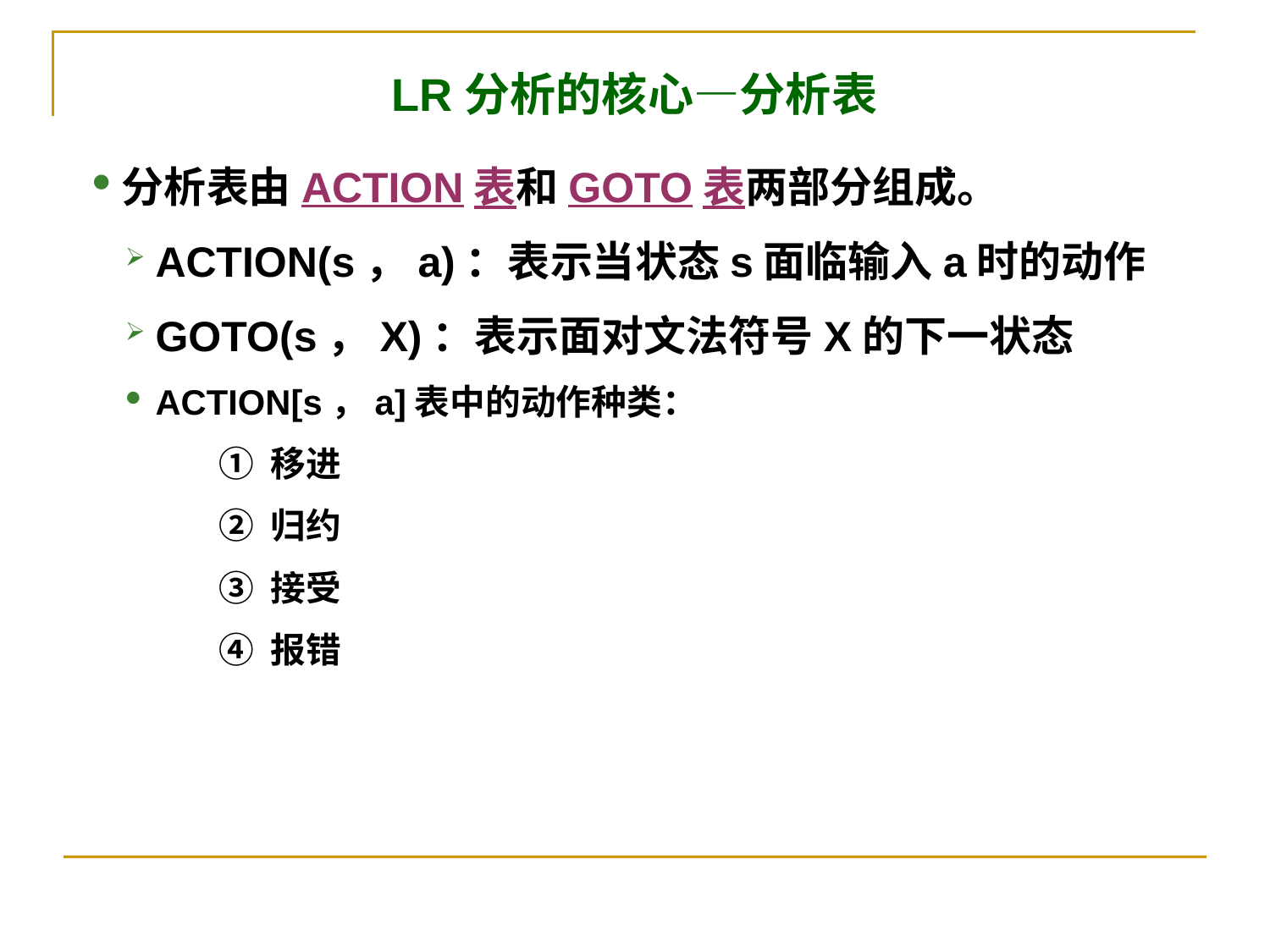

LR分析的核心—分析表
分析表由ACTION表和GOTO表两部分组成。
ACTION(s，a)：表示当状态s面临输入a时的动作
GOTO(s，X)：表示面对文法符号X的下一状态
ACTION[s，a]表中的动作种类：
① 移进
② 归约
③ 接受
④ 报错